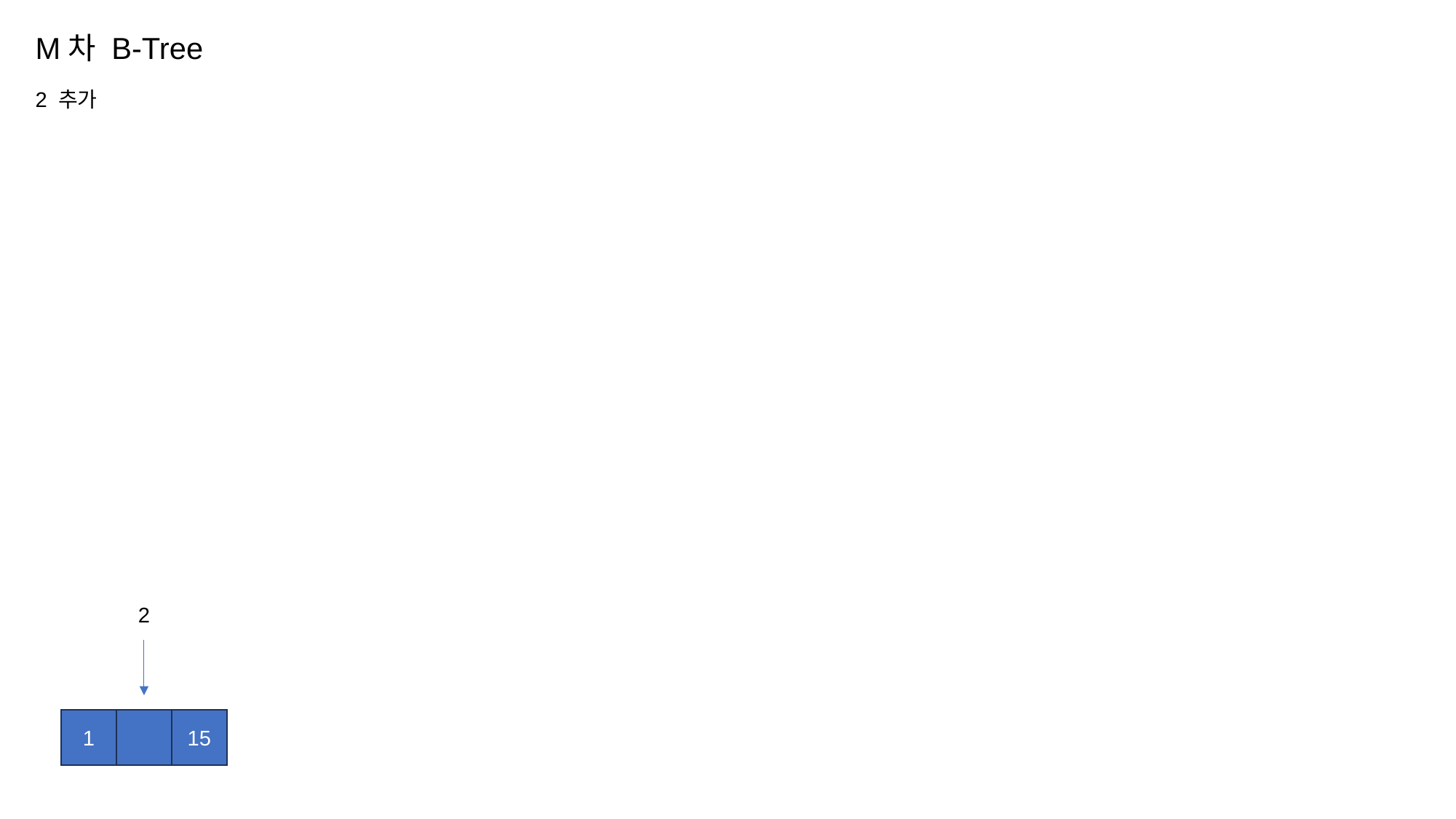

# M차 B-Tree 2 추가
2
1

15